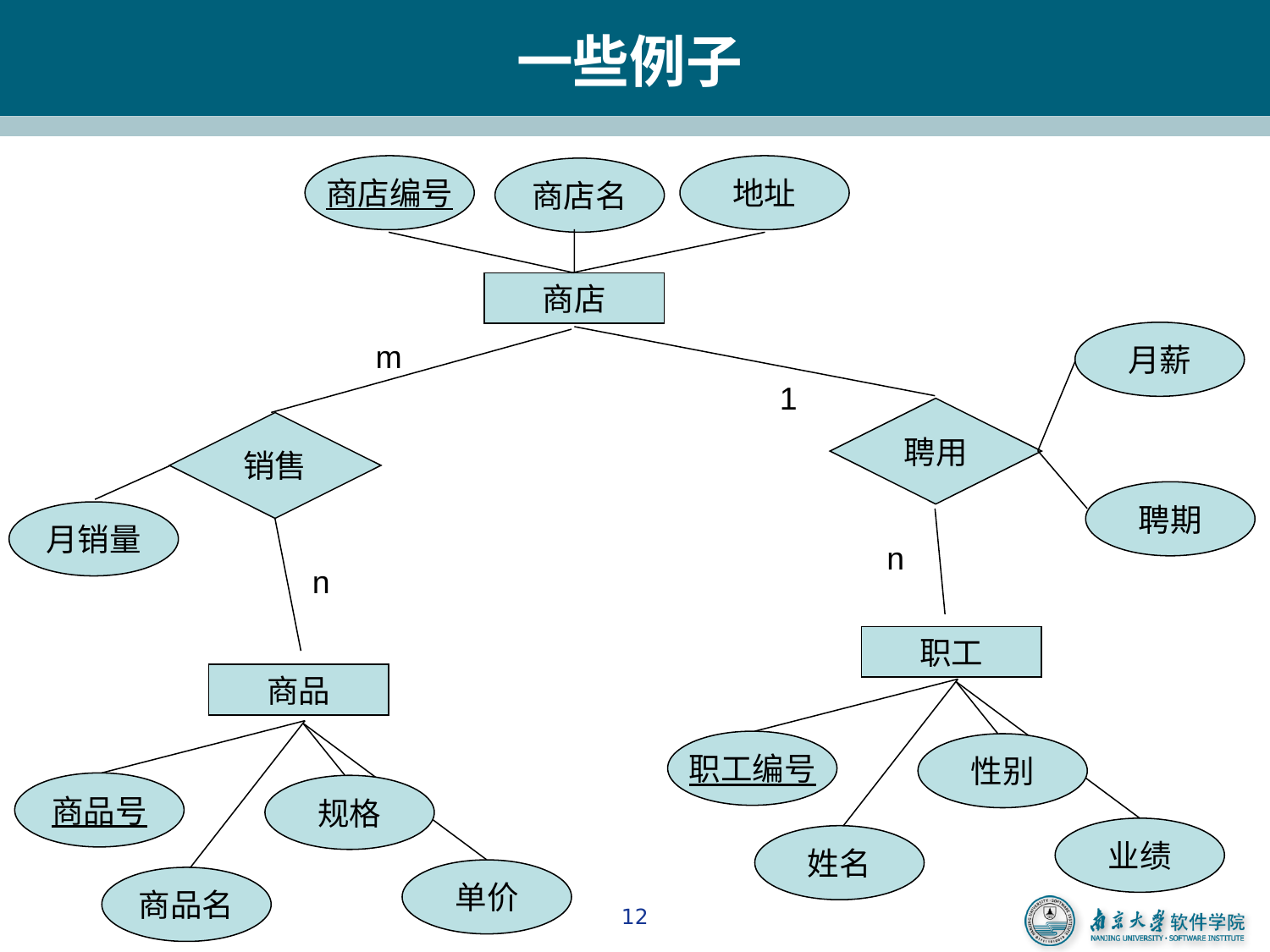

# 一些例子
商店编号
地址
商店名

商店
月薪

m

1
聘用
销售

聘期
月销量

n
n
职工
商品

职工编号
性别
商品号
规格
业绩
姓名
单价
商品名
12